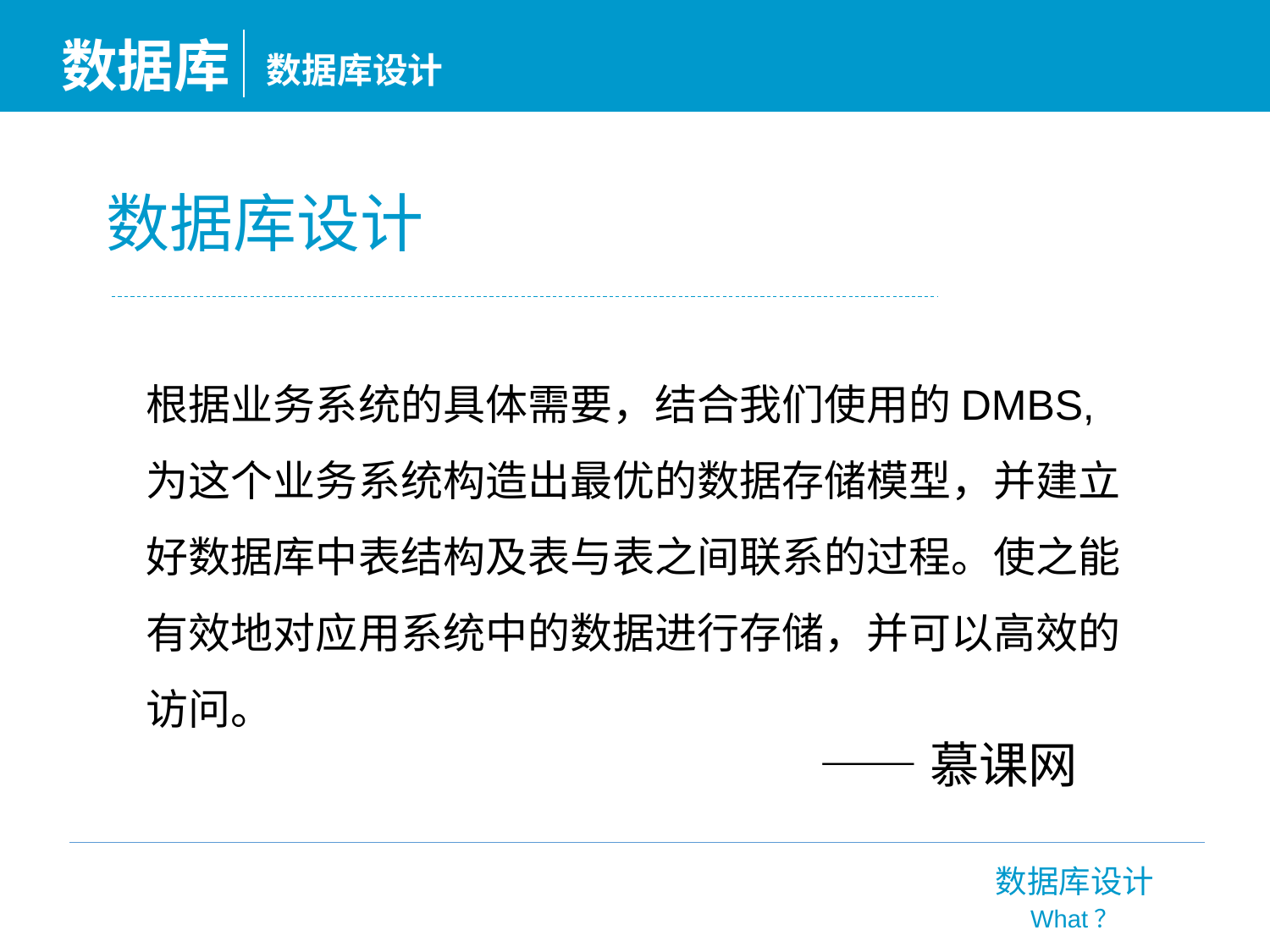

数据库
数据库设计
数据库设计
根据业务系统的具体需要，结合我们使用的DMBS,为这个业务系统构造出最优的数据存储模型，并建立好数据库中表结构及表与表之间联系的过程。使之能有效地对应用系统中的数据进行存储，并可以高效的访问。
					    ——慕课网

数据库设计
What？